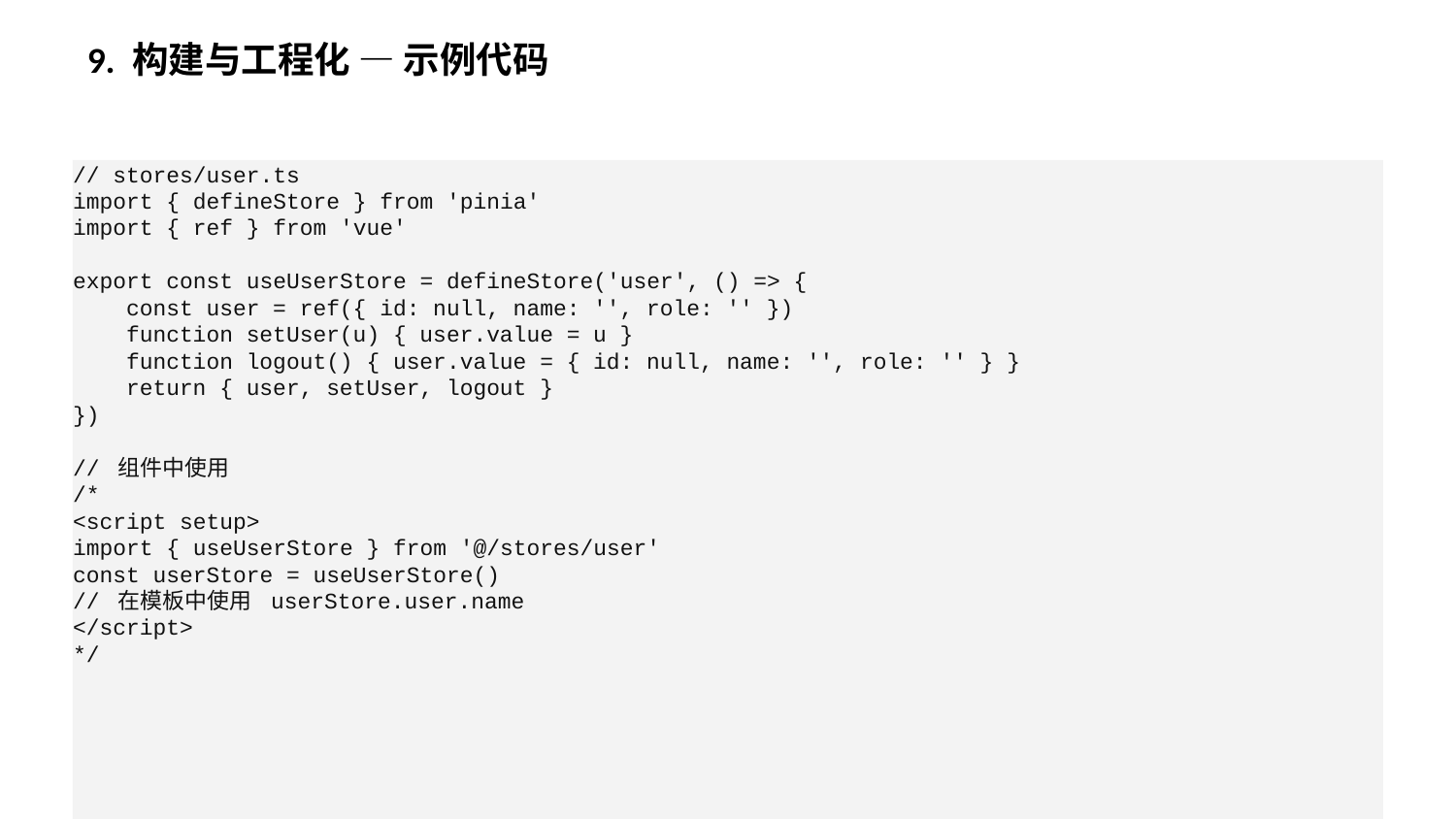

9. 构建与工程化 — 示例代码
// stores/user.ts
import { defineStore } from 'pinia'
import { ref } from 'vue'

export const useUserStore = defineStore('user', () => {
    const user = ref({ id: null, name: '', role: '' })
    function setUser(u) { user.value = u }
    function logout() { user.value = { id: null, name: '', role: '' } }
    return { user, setUser, logout }
})

// 组件中使用
/*
<script setup>
import { useUserStore } from '@/stores/user'
const userStore = useUserStore()
// 在模板中使用 userStore.user.name
</script>
*/